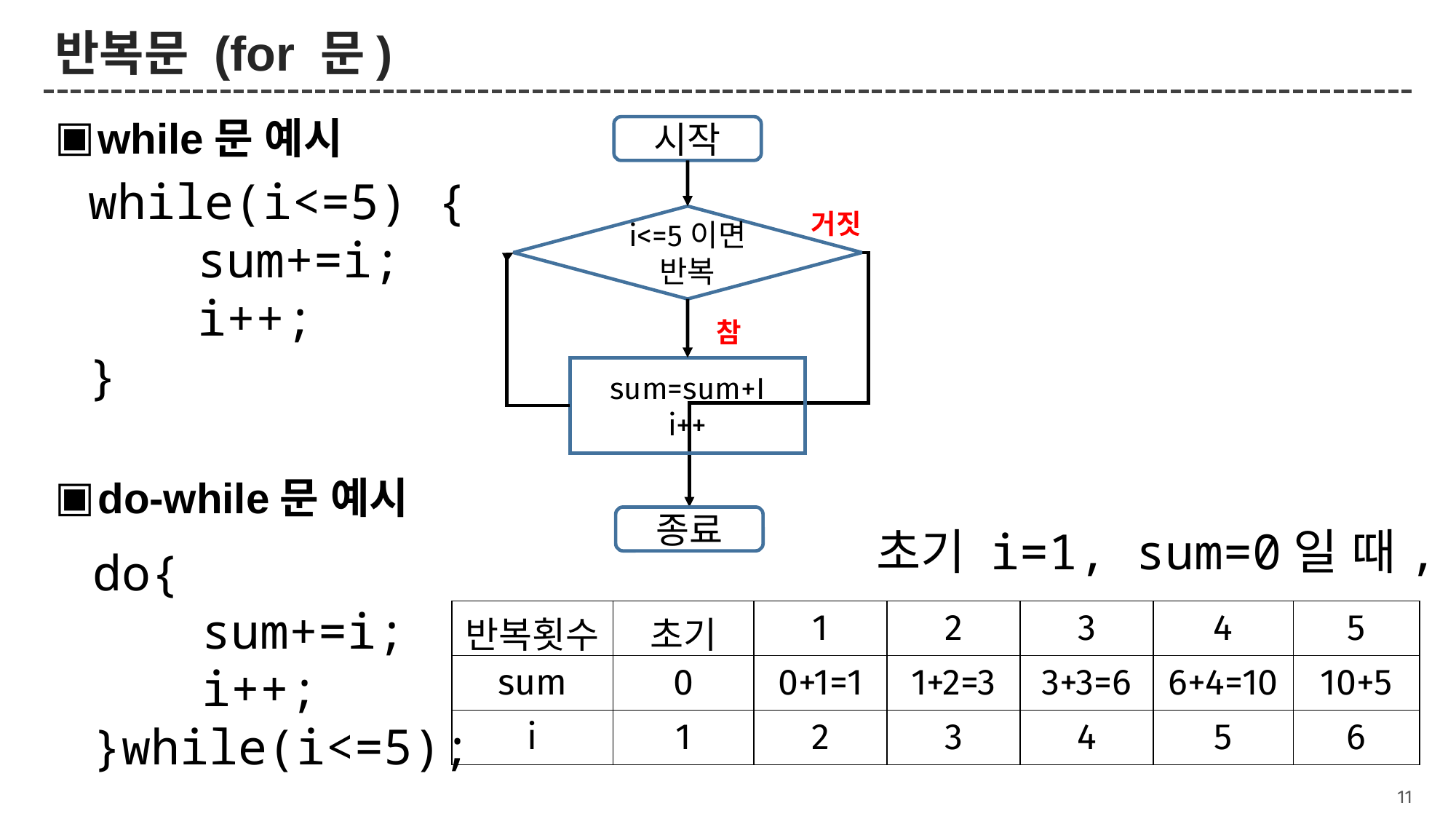

# 반복문 (for 문)
while문 예시

do-while문 예시
시작
거짓
i<=5이면 반복
참
sum=sum+I
i++
종료
while(i<=5) {
	sum+=i;
	i++;
}
초기 i=1, sum=0일 때,
do{
	sum+=i;
	i++;
}while(i<=5);
| 반복횟수 | 초기 | 1 | 2 | 3 | 4 | 5 |
| --- | --- | --- | --- | --- | --- | --- |
| sum | 0 | 0+1=1 | 1+2=3 | 3+3=6 | 6+4=10 | 10+5 |
| i | 1 | 2 | 3 | 4 | 5 | 6 |